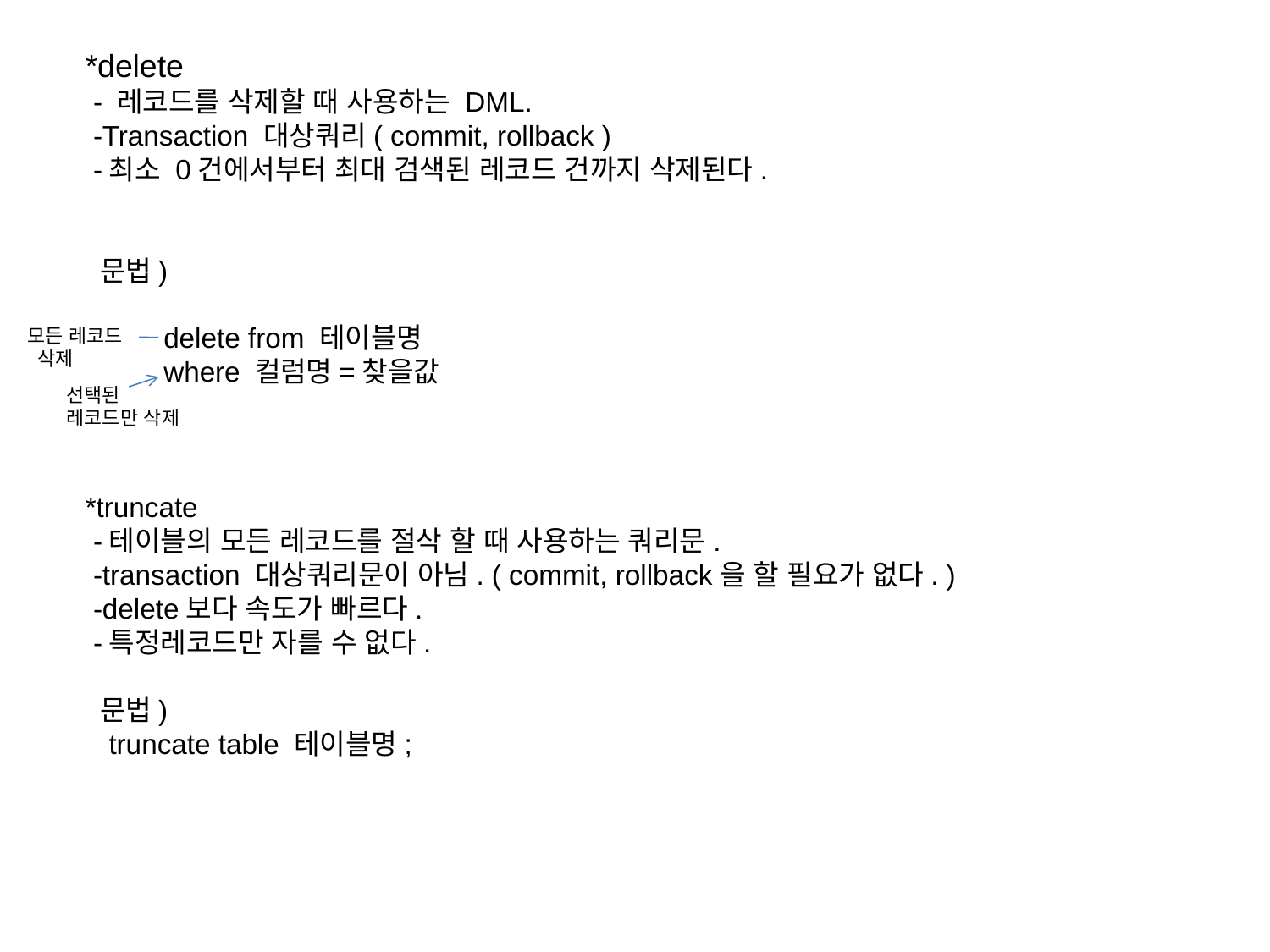

*delete
 - 레코드를 삭제할 때 사용하는 DML.
 -Transaction 대상쿼리( commit, rollback )
 -최소 0건에서부터 최대 검색된 레코드 건까지 삭제된다.

 문법)

          delete from 테이블명
          where 컬럼명=찾을값

*truncate
 -테이블의 모든 레코드를 절삭 할 때 사용하는 쿼리문.
 -transaction 대상쿼리문이 아님. ( commit, rollback을 할 필요가 없다. )
 -delete보다 속도가 빠르다.
 -특정레코드만 자를 수 없다.

 문법)
   truncate table 테이블명;

모든 레코드
 삭제
선택된
레코드만 삭제